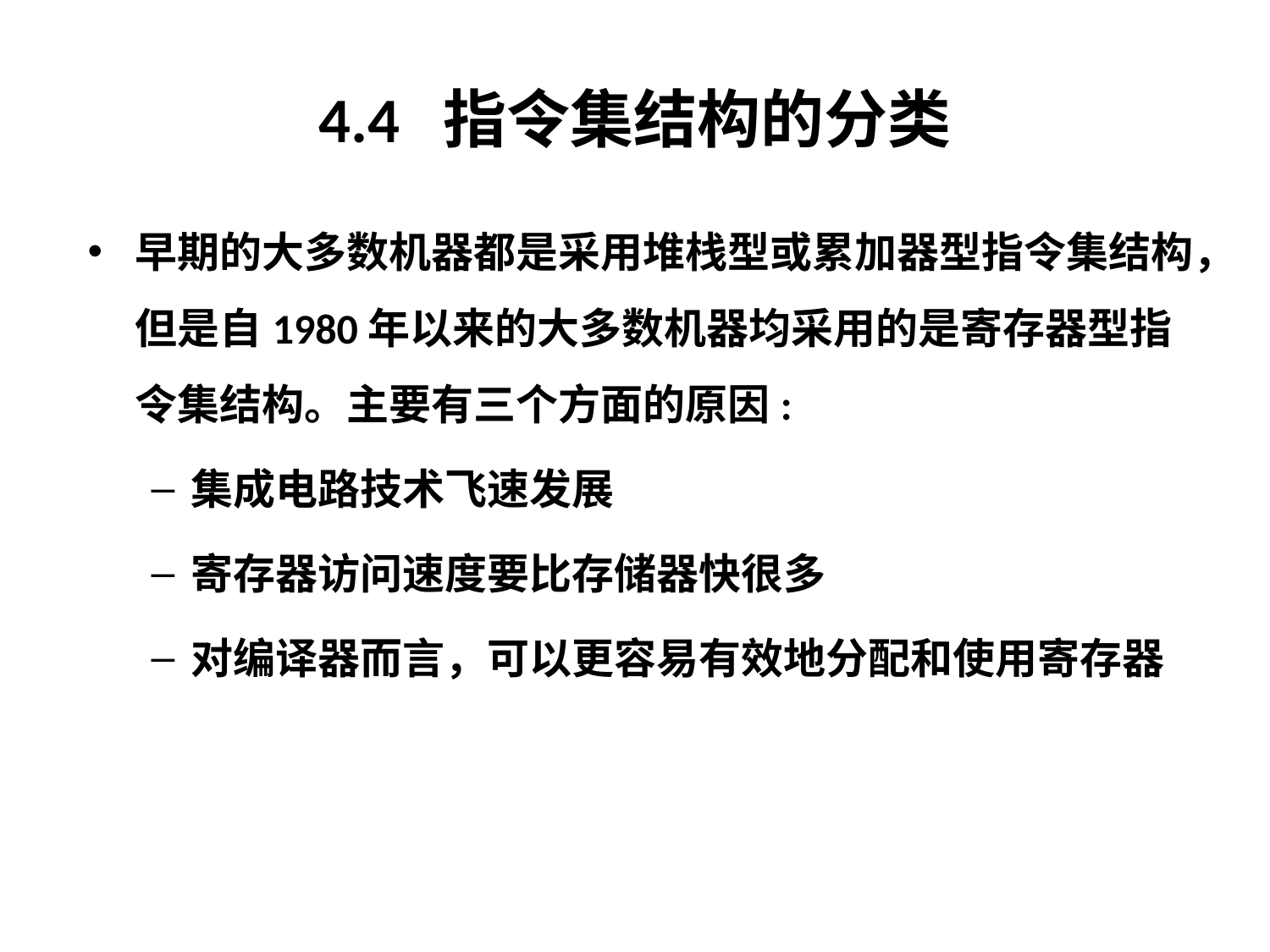

# 4.4  指令集结构的分类
早期的大多数机器都是采用堆栈型或累加器型指令集结构，但是自1980年以来的大多数机器均采用的是寄存器型指令集结构。主要有三个方面的原因:
集成电路技术飞速发展
寄存器访问速度要比存储器快很多
对编译器而言，可以更容易有效地分配和使用寄存器